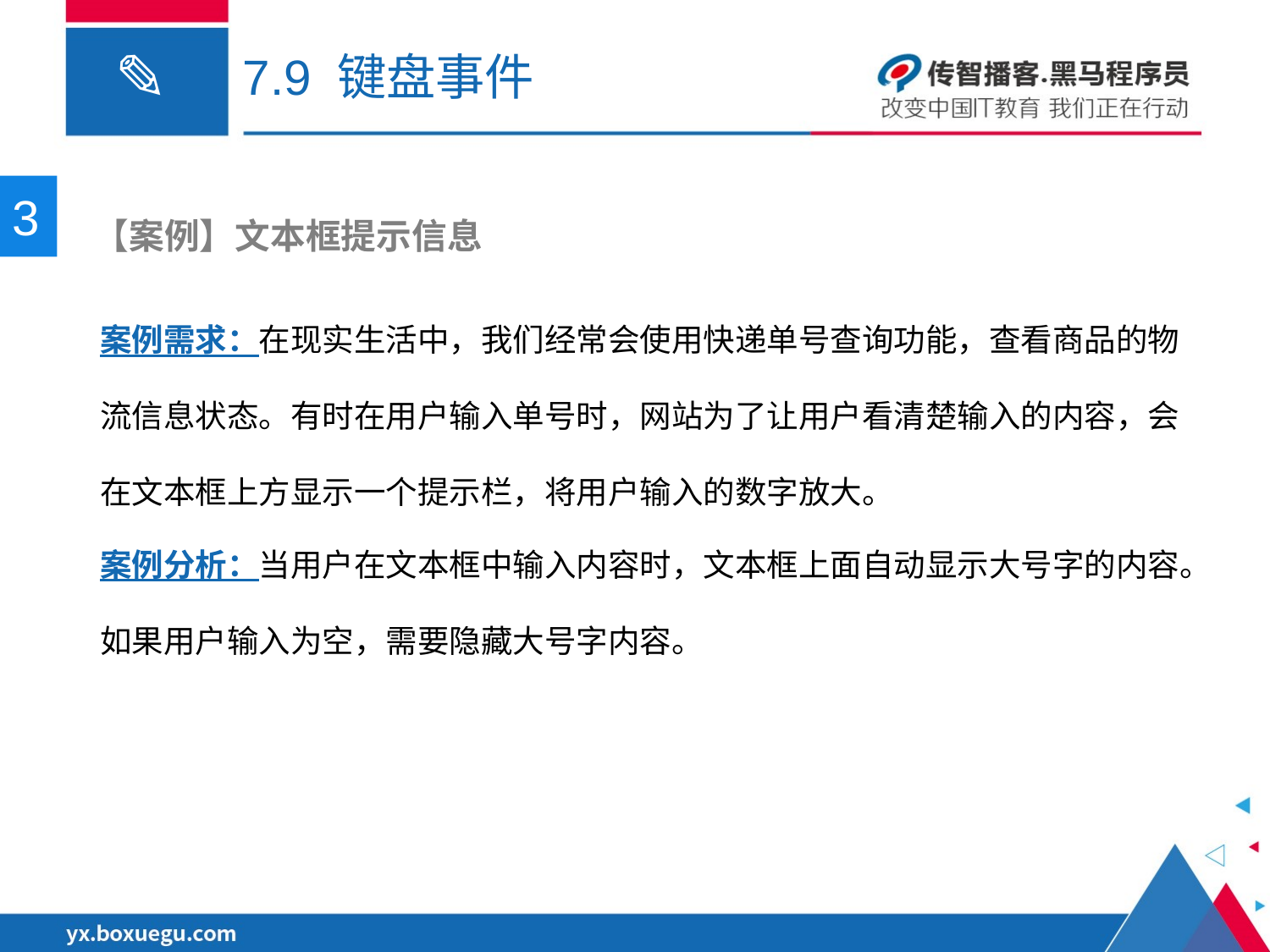

# 7.9 键盘事件

3
  【案例】文本框提示信息
案例需求：在现实生活中，我们经常会使用快递单号查询功能，查看商品的物流信息状态。有时在用户输入单号时，网站为了让用户看清楚输入的内容，会在文本框上方显示一个提示栏，将用户输入的数字放大。
案例分析：当用户在文本框中输入内容时，文本框上面自动显示大号字的内容。如果用户输入为空，需要隐藏大号字内容。